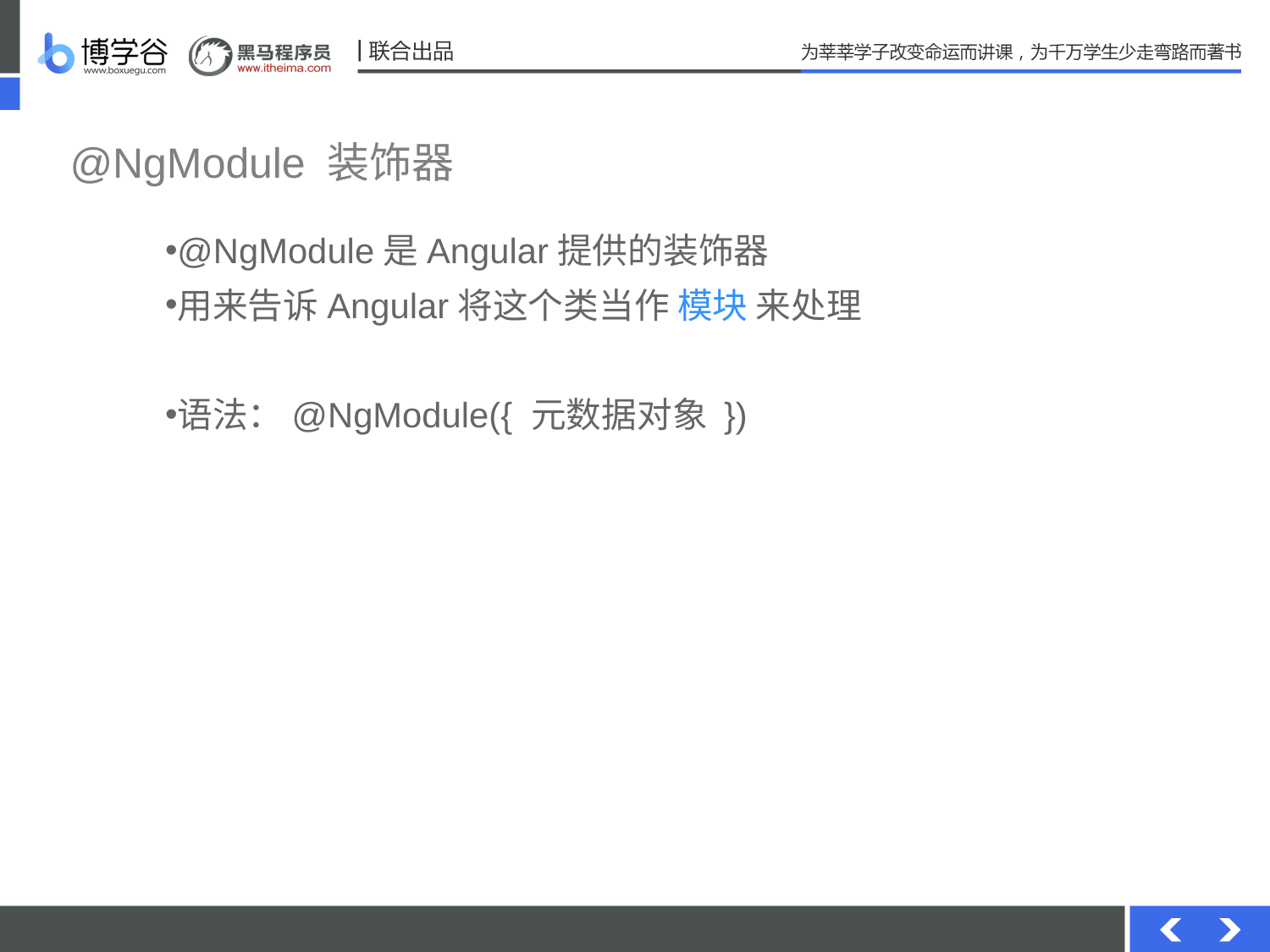

# @NgModule 装饰器
@NgModule是Angular提供的装饰器
用来告诉Angular将这个类当作 模块 来处理

语法：@NgModule({ 元数据对象 })